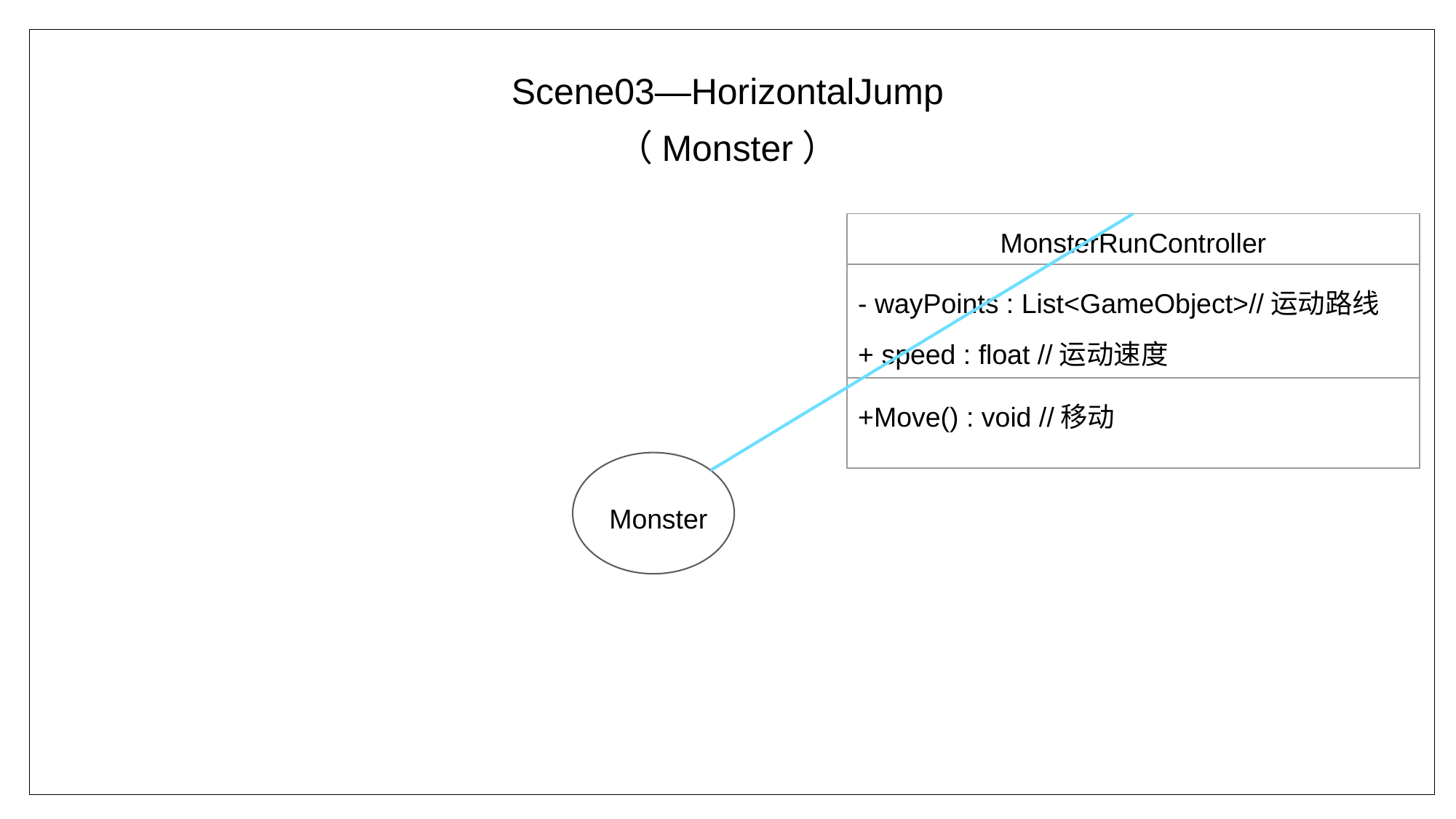

Scene03—HorizontalJump
（Monster）
| MonsterRunController |
| --- |
| - wayPoints : List<GameObject>//运动路线 + speed : float //运动速度 |
| +Move() : void //移动 |

Monster